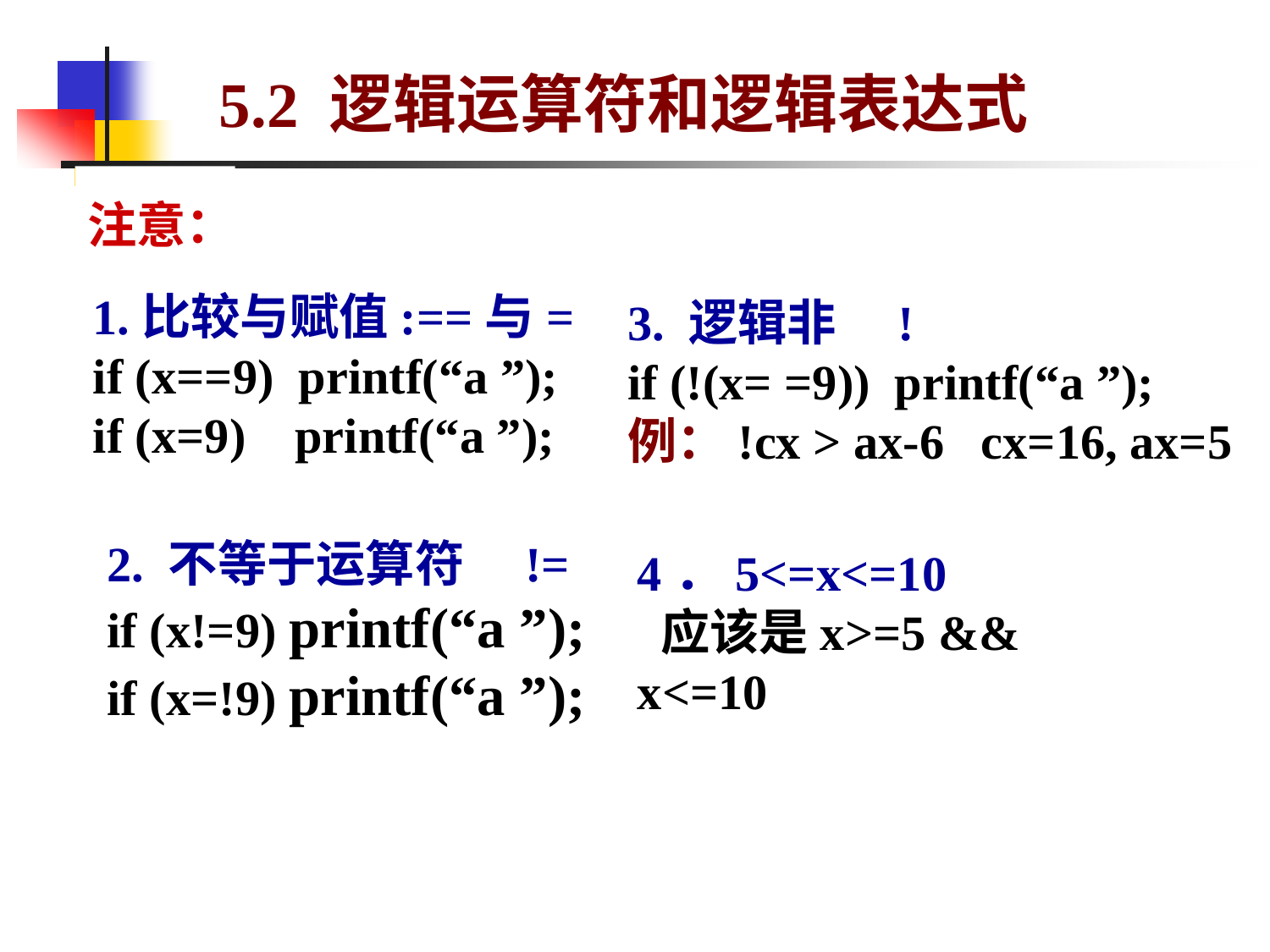

# 5.2 逻辑运算符和逻辑表达式
注意：
1.比较与赋值:==与=
if (x==9)  printf(“a ”);
if (x=9)    printf(“a ”);
3. 逻辑非　!
if (!(x= =9))  printf(“a ”);
例：!cx > ax-6   cx=16, ax=5
2. 不等于运算符　!=
if (x!=9) printf(“a ”);
if (x=!9) printf(“a ”);
4．5<=x<=10
 应该是x>=5 && x<=10